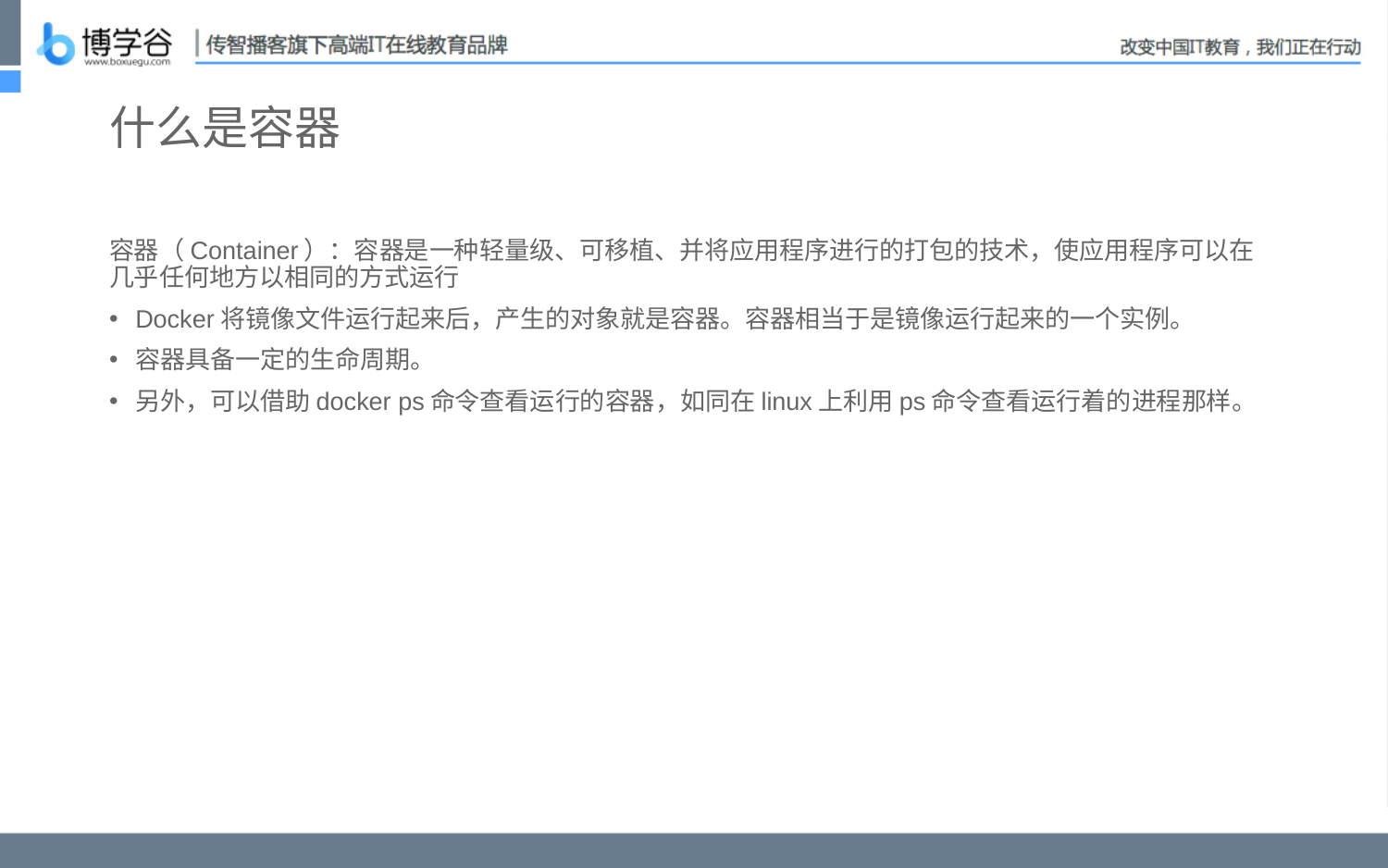

# 什么是容器
容器（Container）：容器是一种轻量级、可移植、并将应用程序进行的打包的技术，使应用程序可以在几乎任何地方以相同的方式运行
Docker将镜像文件运行起来后，产生的对象就是容器。容器相当于是镜像运行起来的一个实例。
容器具备一定的生命周期。
另外，可以借助docker ps命令查看运行的容器，如同在linux上利用ps命令查看运行着的进程那样。